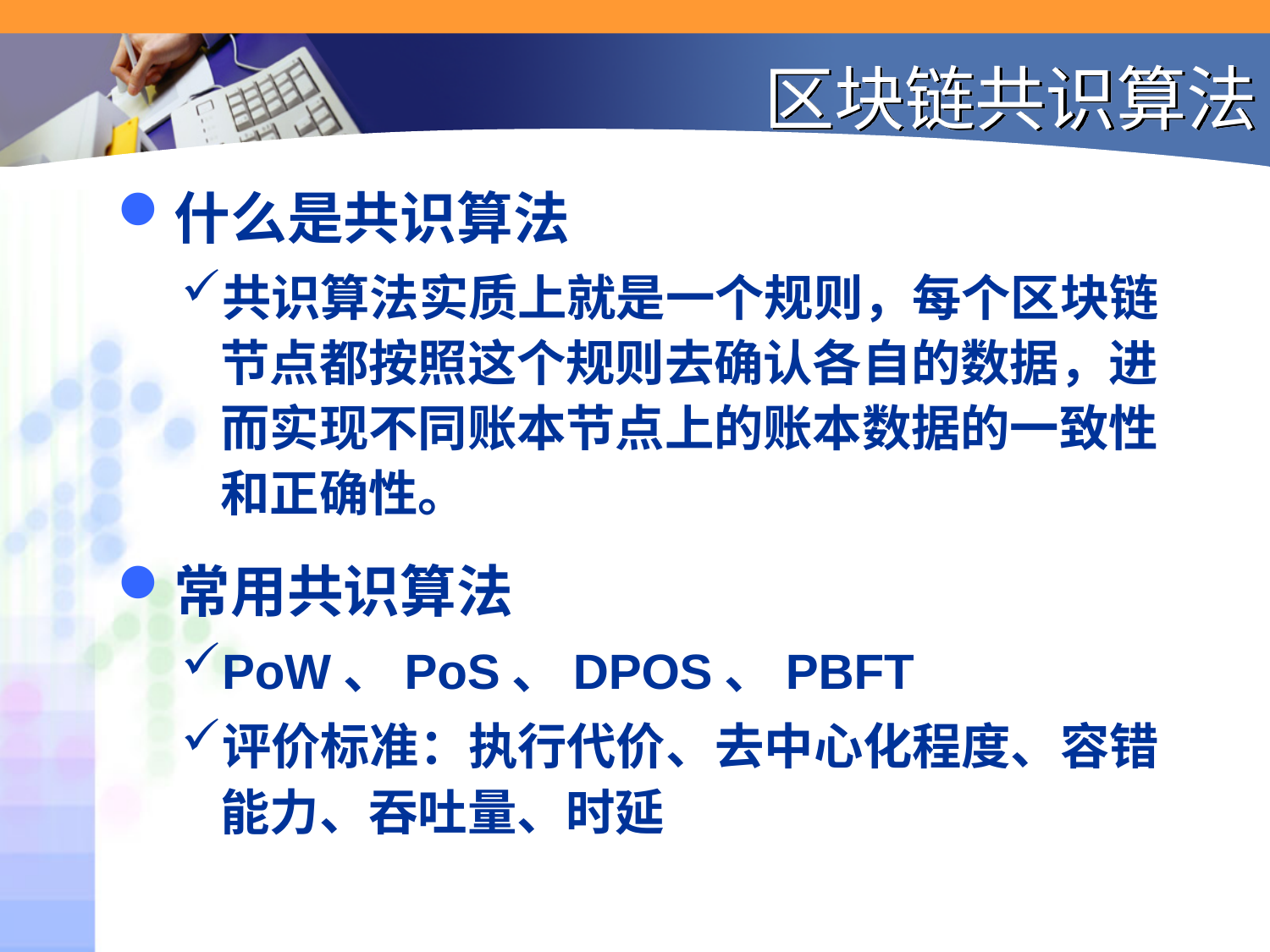

# 区块链共识算法
什么是共识算法
共识算法实质上就是一个规则，每个区块链节点都按照这个规则去确认各自的数据，进而实现不同账本节点上的账本数据的一致性和正确性。
常用共识算法
PoW、PoS、DPOS、PBFT
评价标准：执行代价、去中心化程度、容错能力、吞吐量、时延